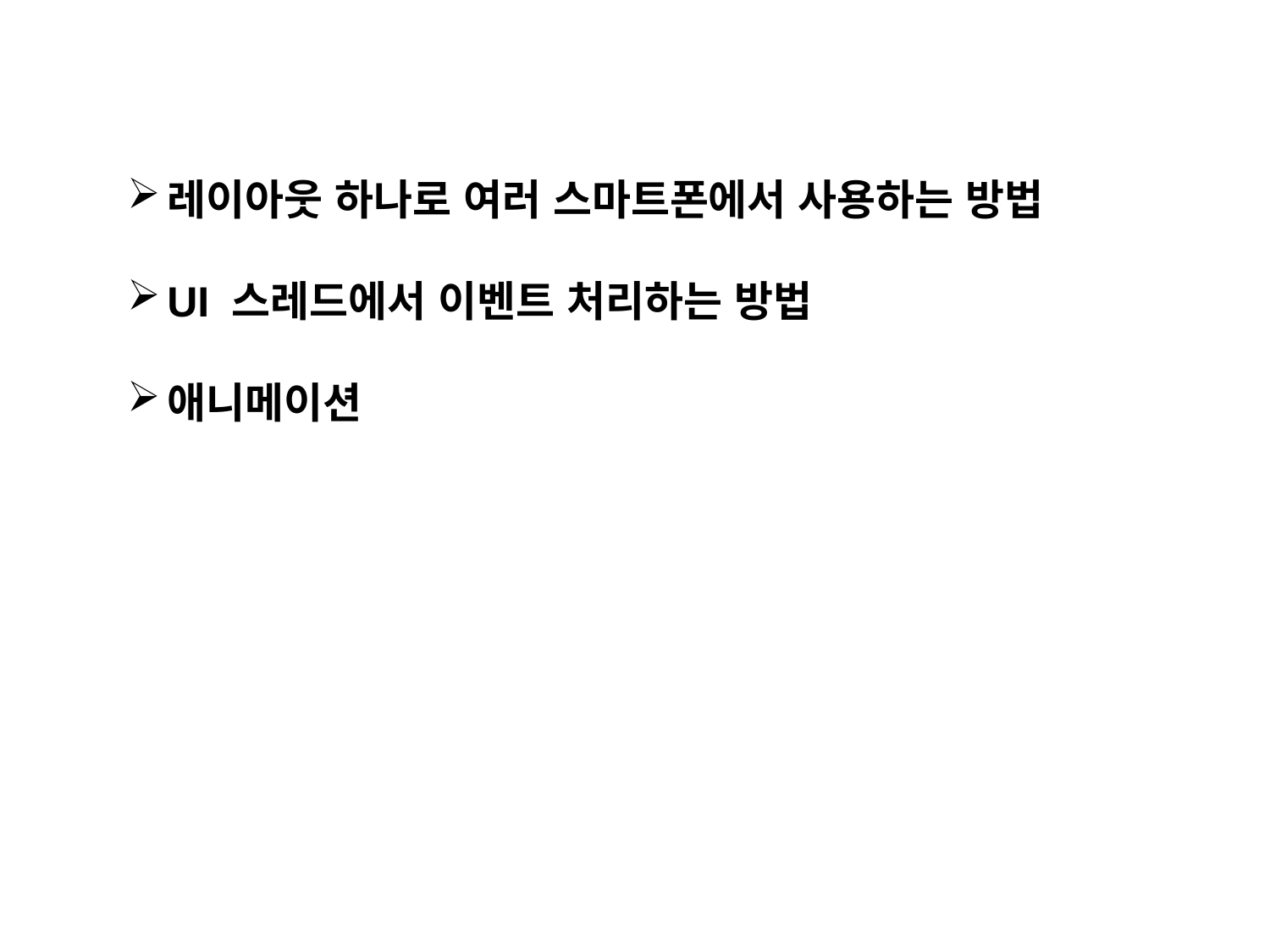

레이아웃 하나로 여러 스마트폰에서 사용하는 방법

UI 스레드에서 이벤트 처리하는 방법

애니메이션